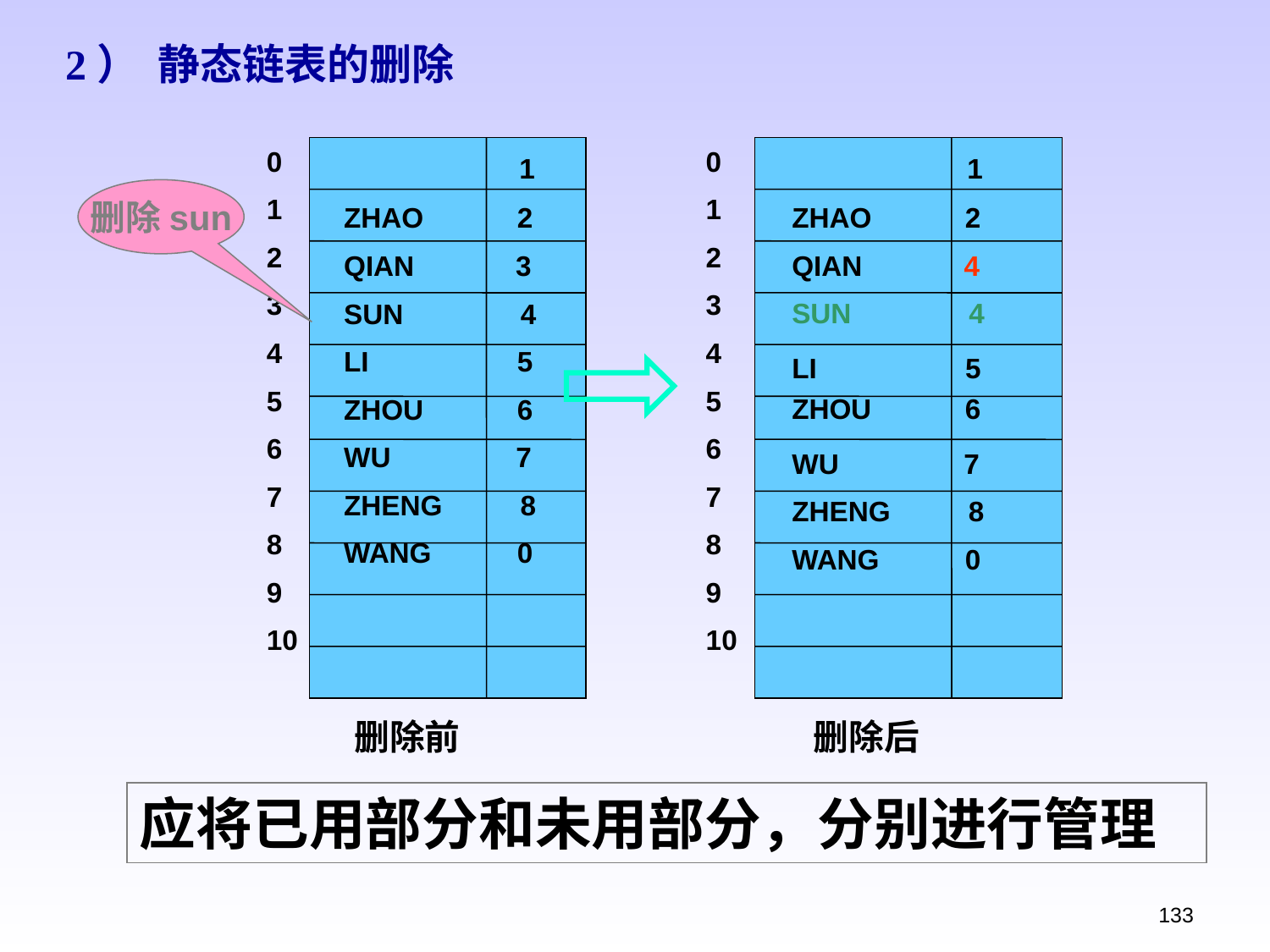

2）  静态链表的删除
0
1
2
3
4
5
6
7
8
9
10

                  1
ZHAO            2
QIAN             3
SUN               4
LI                   5
ZHOU            6
WU                7
ZHENG          8
WANG           0
0
1
2
3
4
5
6
7
8
9
10

                  1
ZHAO            2
QIAN             4
SUN               4
LI                   5  ZHOU            6
WU                7
ZHENG          8
WANG           0

删除sun

     删除前
删除后
应将已用部分和未用部分，分别进行管理
133